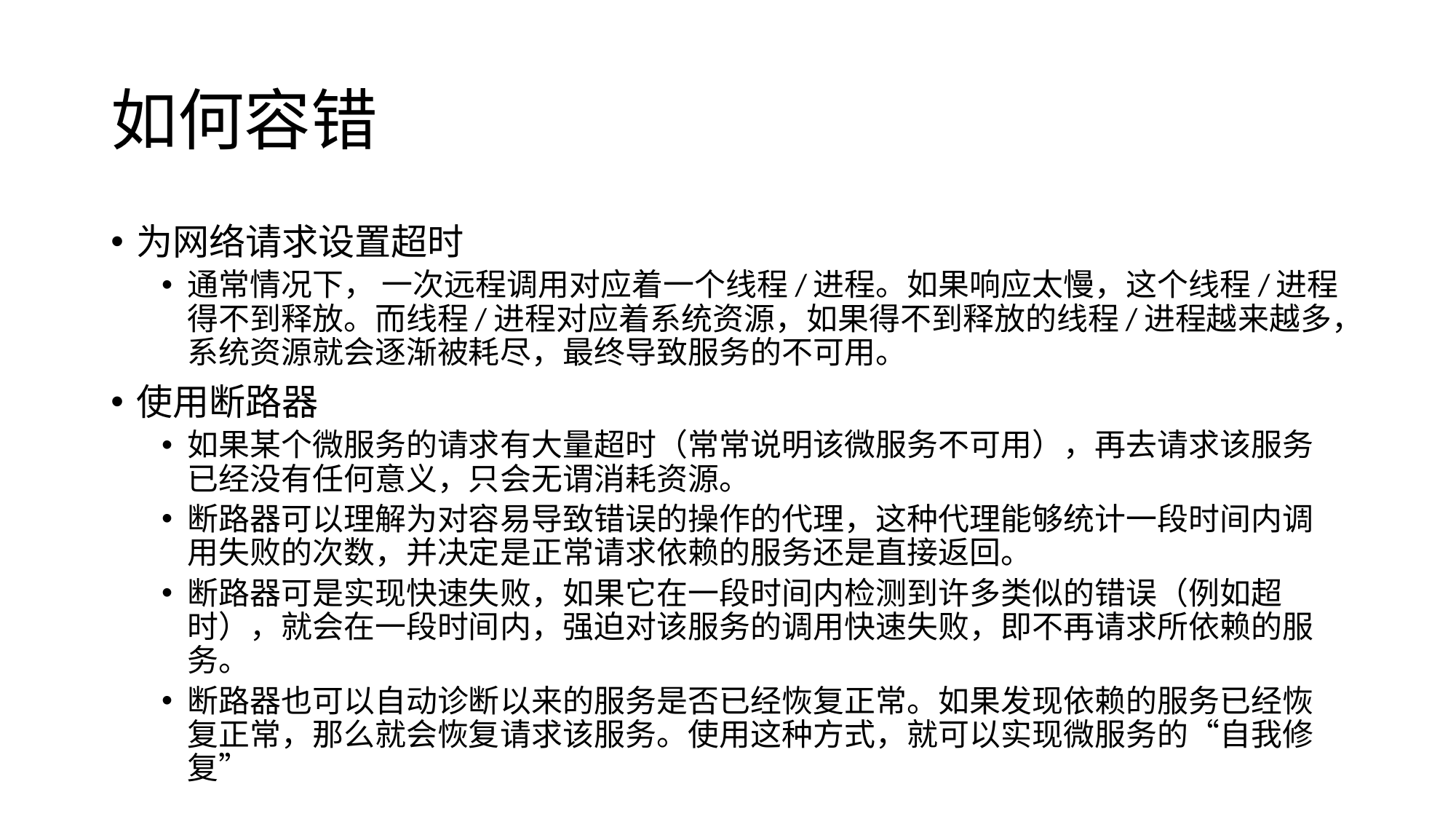

# 如何容错
为网络请求设置超时
通常情况下， 一次远程调用对应着一个线程/进程。如果响应太慢，这个线程/进程得不到释放。而线程/进程对应着系统资源，如果得不到释放的线程/进程越来越多，系统资源就会逐渐被耗尽，最终导致服务的不可用。
使用断路器
如果某个微服务的请求有大量超时（常常说明该微服务不可用），再去请求该服务已经没有任何意义，只会无谓消耗资源。
断路器可以理解为对容易导致错误的操作的代理，这种代理能够统计一段时间内调用失败的次数，并决定是正常请求依赖的服务还是直接返回。
断路器可是实现快速失败，如果它在一段时间内检测到许多类似的错误（例如超时），就会在一段时间内，强迫对该服务的调用快速失败，即不再请求所依赖的服务。
断路器也可以自动诊断以来的服务是否已经恢复正常。如果发现依赖的服务已经恢复正常，那么就会恢复请求该服务。使用这种方式，就可以实现微服务的“自我修复”